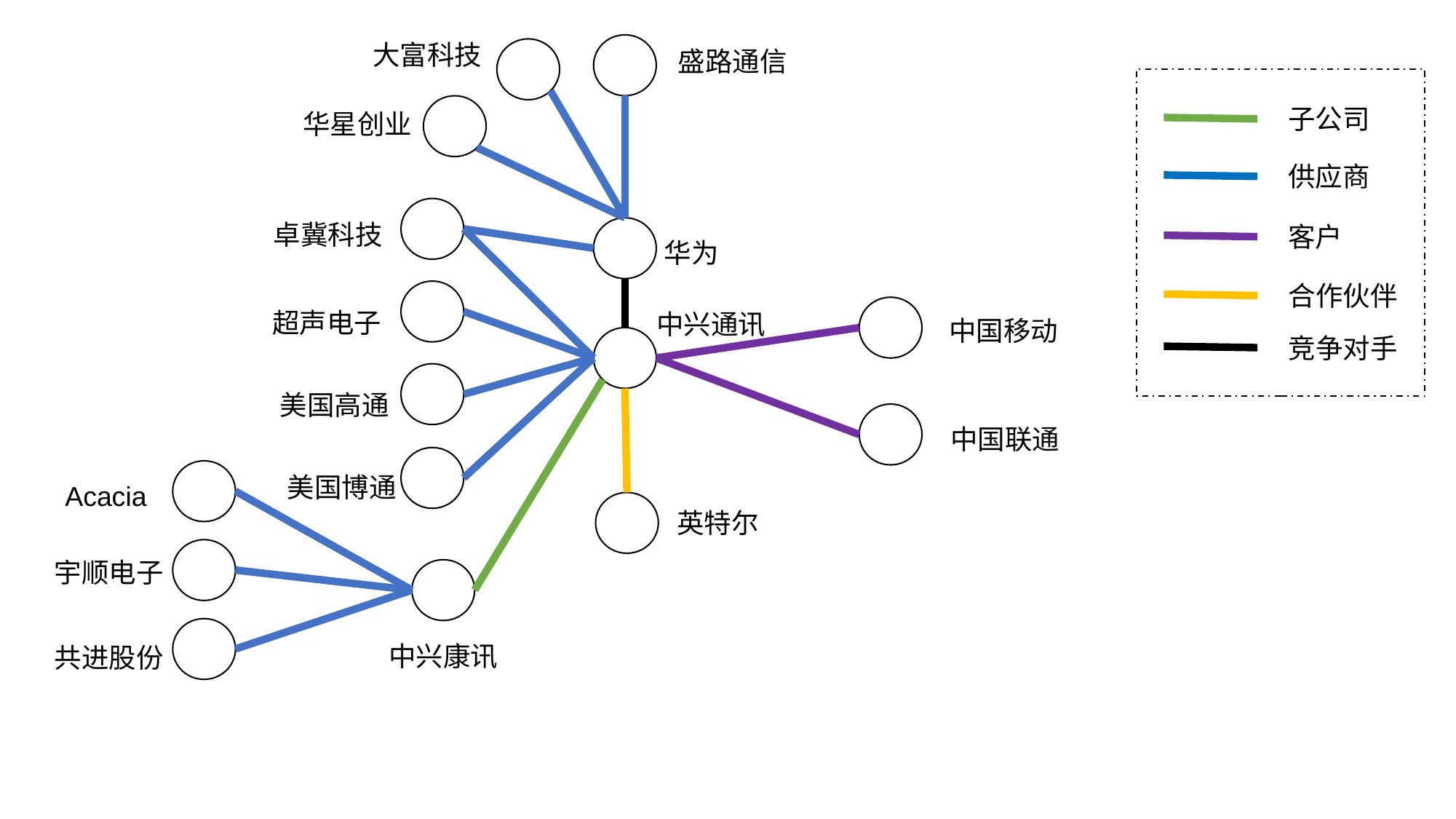

大富科技

盛路通信

子公司
华星创业
供应商

卓冀科技
客户

华为
合作伙伴

超声电子
中兴通讯
中国移动
竞争对手

美国高通

中国联通

美国博通
Acacia

英特尔

宇顺电子

中兴康讯
共进股份